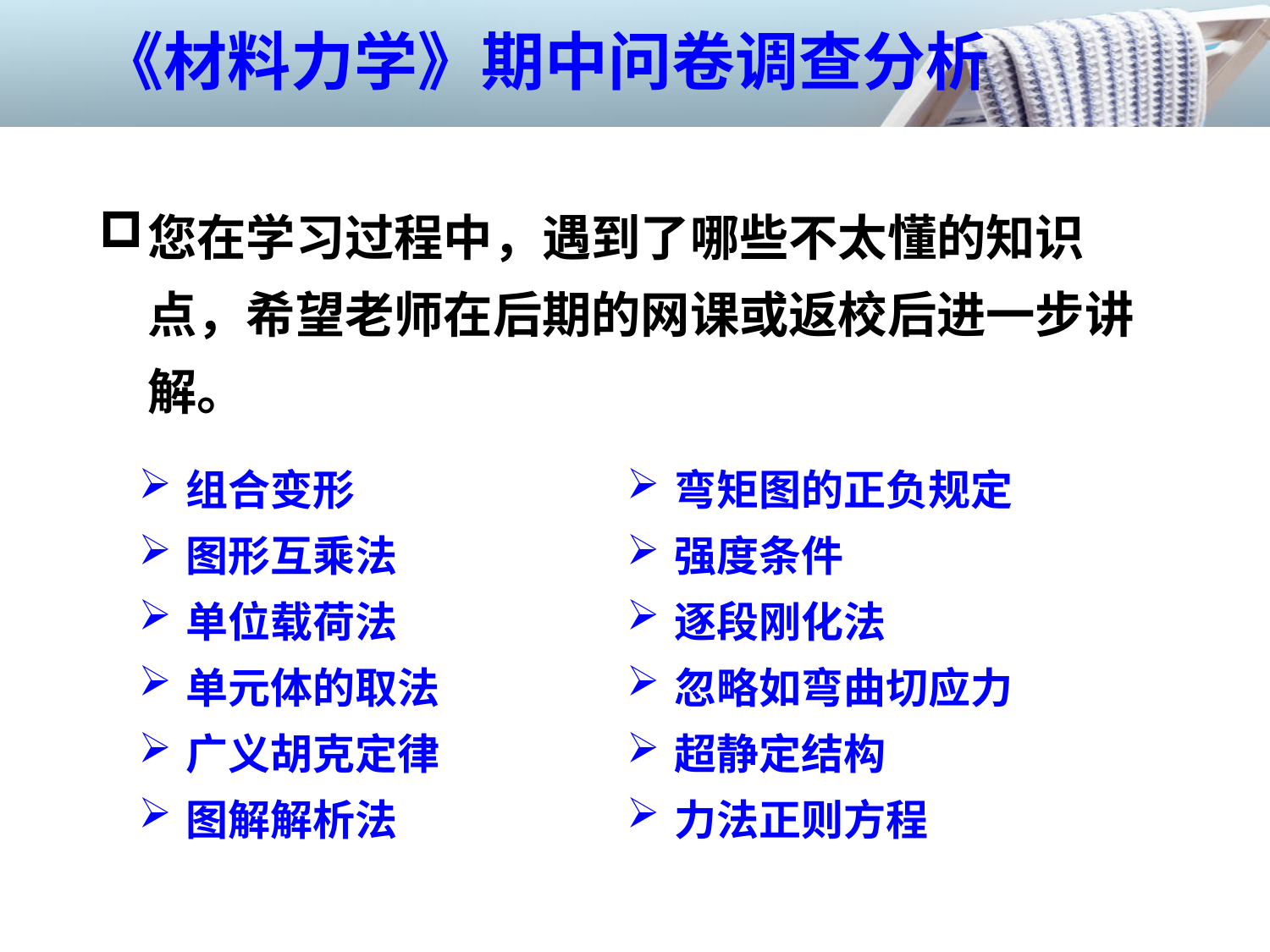

《材料力学》期中问卷调查分析
您在学习过程中，遇到了哪些不太懂的知识点，希望老师在后期的网课或返校后进一步讲解。
组合变形
图形互乘法
单位载荷法
单元体的取法
广义胡克定律
图解解析法
弯矩图的正负规定
强度条件
逐段刚化法
忽略如弯曲切应力
超静定结构
力法正则方程